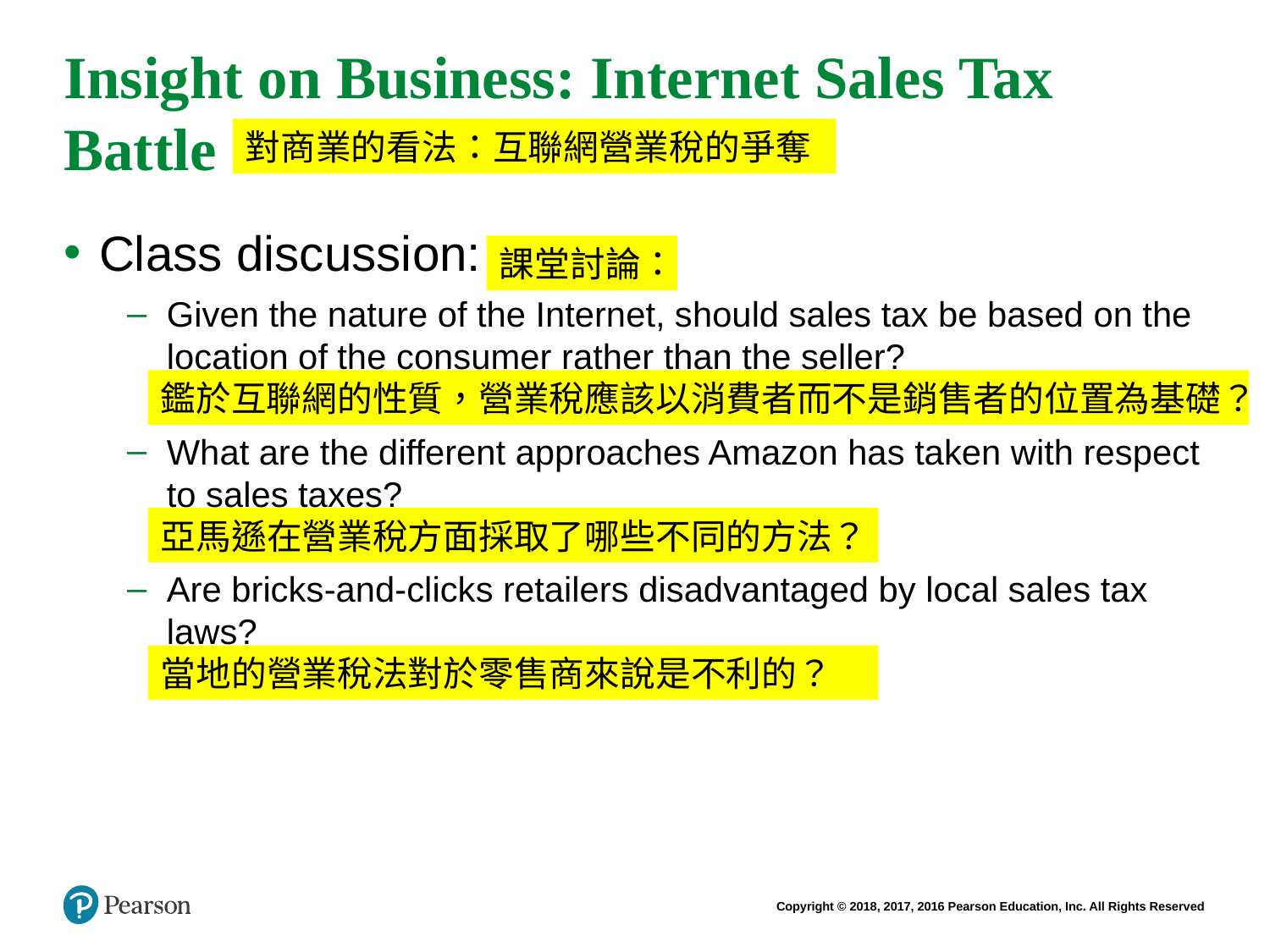

# Insight on Business: Internet Sales Tax Battle
對商業的看法：互聯網營業稅的爭奪
Class discussion:
Given the nature of the Internet, should sales tax be based on the location of the consumer rather than the seller?
What are the different approaches Amazon has taken with respect to sales taxes?
Are bricks-and-clicks retailers disadvantaged by local sales tax laws?
課堂討論：
鑑於互聯網的性質，營業稅應該以消費者而不是銷售者的位置為基礎？
亞馬遜在營業稅方面採取了哪些不同的方法？
當地的營業稅法對於零售商來說是不利的？